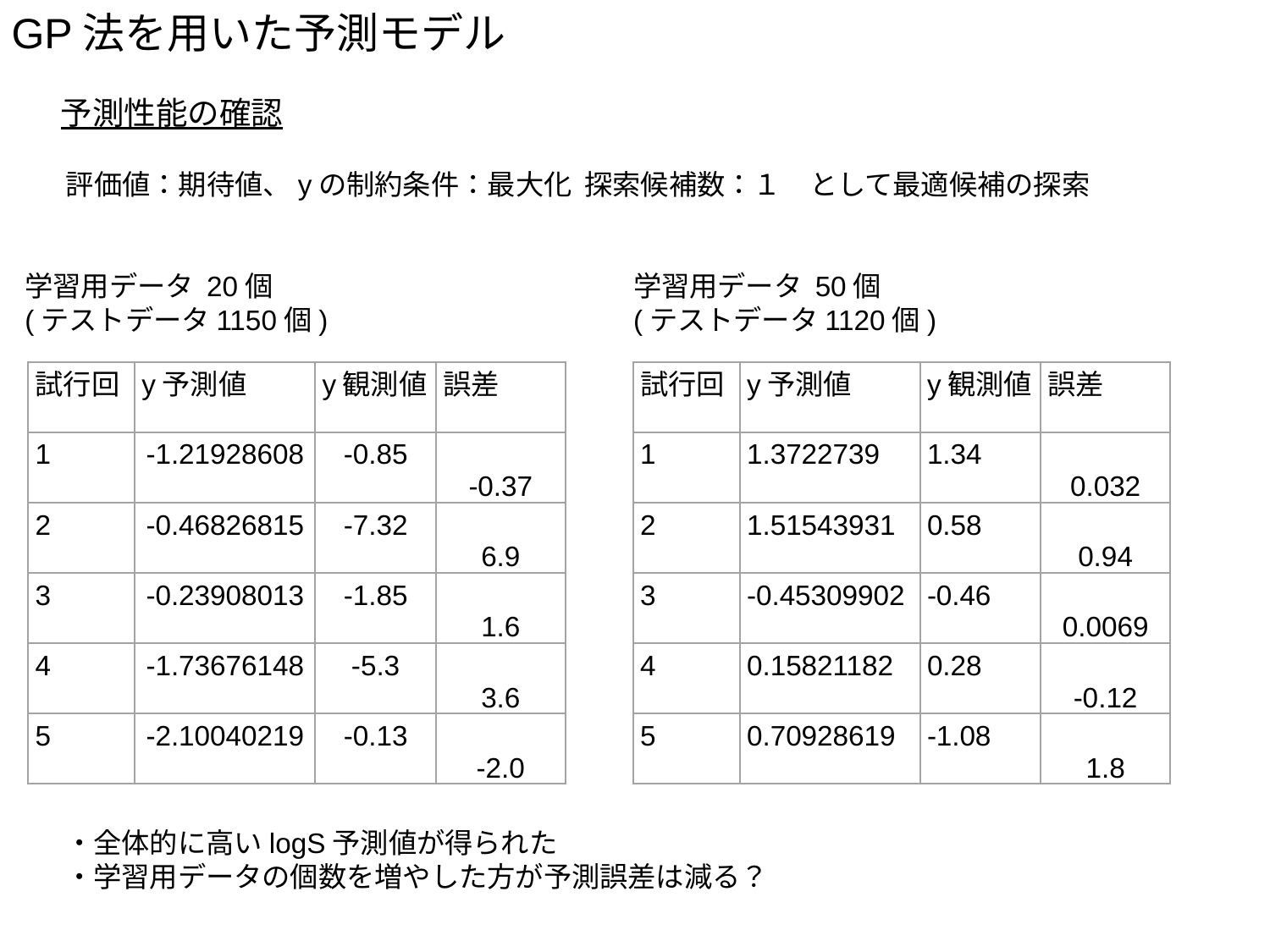

GP法を用いた予測モデル
予測性能の確認
評価値：期待値、yの制約条件：最大化  探索候補数：１　として最適候補の探索
学習用データ 20個
(テストデータ1150個)
学習用データ 50個
(テストデータ1120個)
| 試行回 | y予測値 | y観測値 | 誤差 |
| --- | --- | --- | --- |
| 1 | -1.21928608 | -0.85 | -0.37 |
| 2 | -0.46826815 | -7.32 | 6.9 |
| 3 | -0.23908013 | -1.85 | 1.6 |
| 4 | -1.73676148 | -5.3 | 3.6 |
| 5 | -2.10040219 | -0.13 | -2.0 |
| 試行回 | y予測値 | y観測値 | 誤差 |
| --- | --- | --- | --- |
| 1 | 1.3722739 | 1.34 | 0.032 |
| 2 | 1.51543931 | 0.58 | 0.94 |
| 3 | -0.45309902 | -0.46 | 0.0069 |
| 4 | 0.15821182 | 0.28 | -0.12 |
| 5 | 0.70928619 | -1.08 | 1.8 |
・全体的に高いlogS予測値が得られた
・学習用データの個数を増やした方が予測誤差は減る？